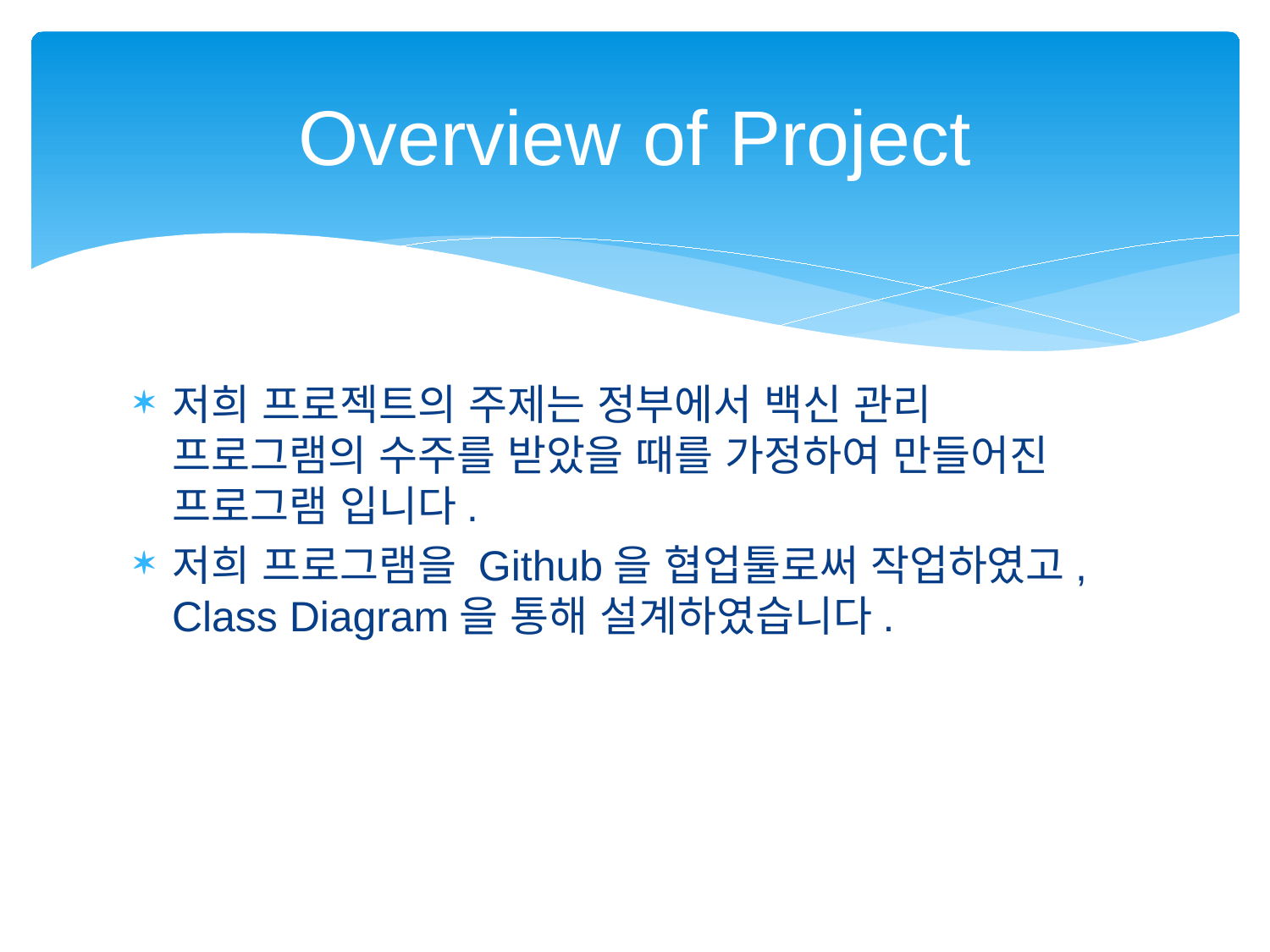

# Overview of Project
저희 프로젝트의 주제는 정부에서 백신 관리 프로그램의 수주를 받았을 때를 가정하여 만들어진 프로그램 입니다.
저희 프로그램을 Github을 협업툴로써 작업하였고, Class Diagram을 통해 설계하였습니다.